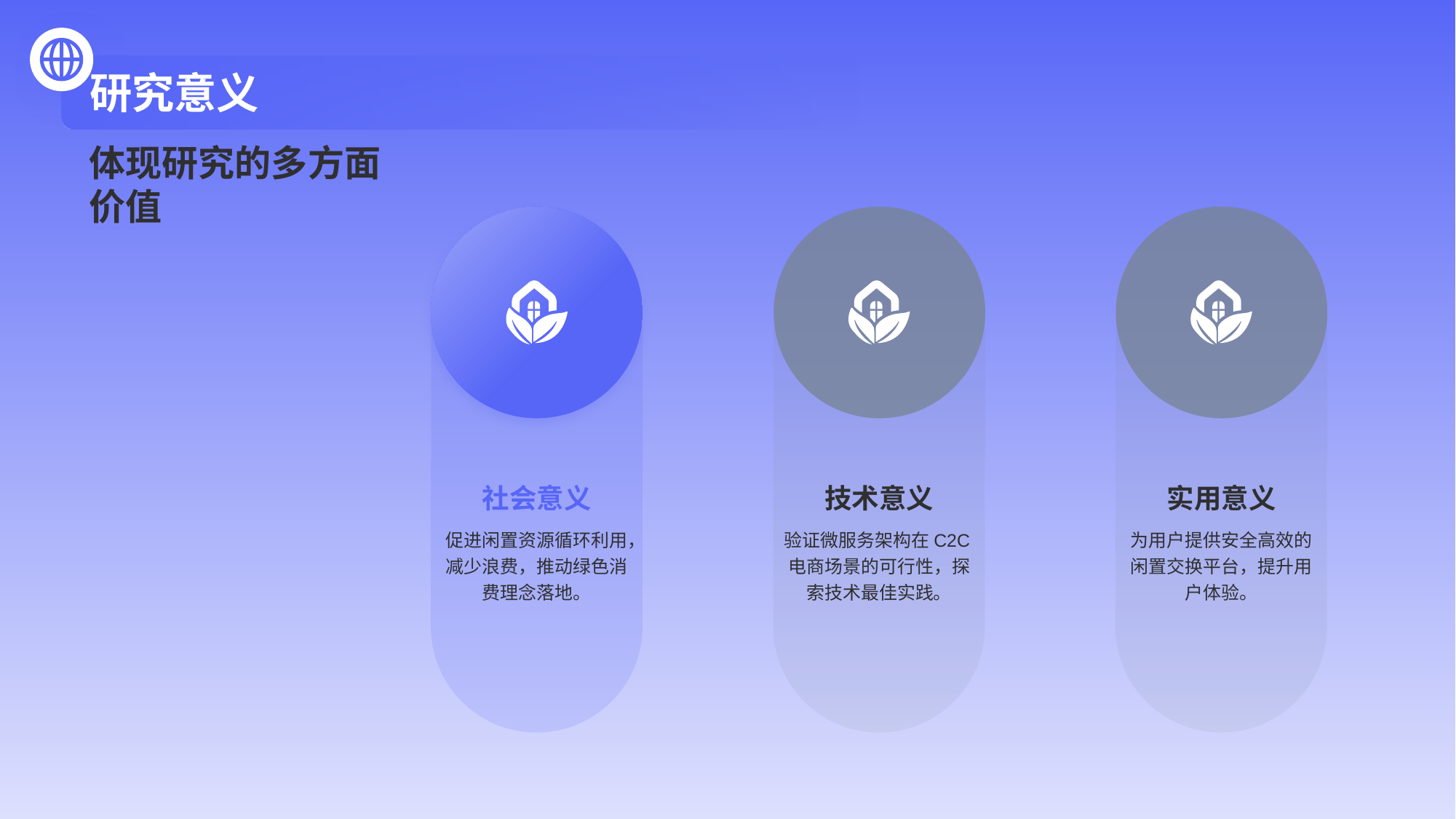

# 研究意义
体现研究的多方面价值

社会意义
促进闲置资源循环利用，减少浪费，推动绿色消费理念落地。

技术意义
验证微服务架构在C2C电商场景的可行性，探索技术最佳实践。

实用意义
为用户提供安全高效的闲置交换平台，提升用户体验。